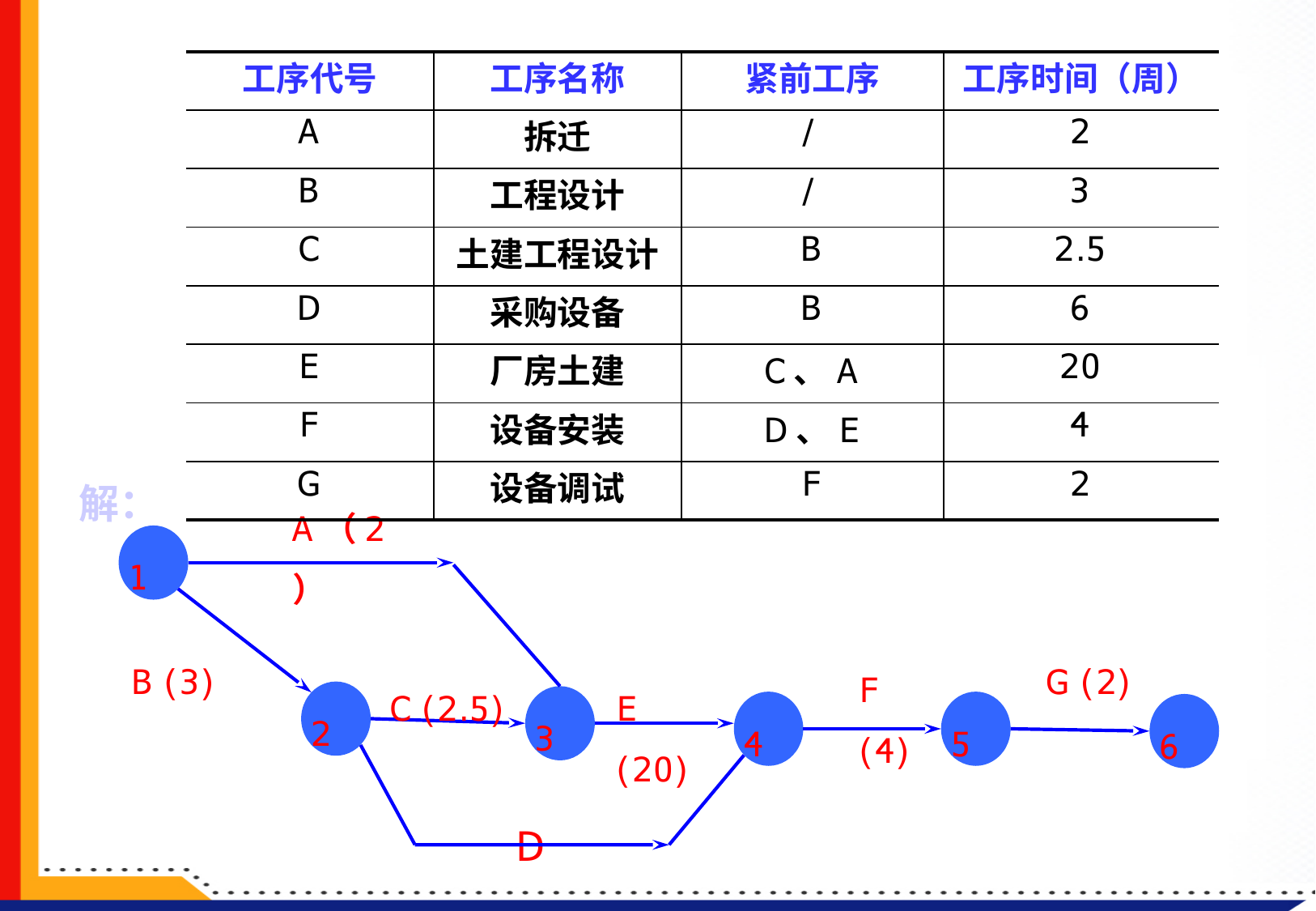

| 工序代号 | 工序名称 | 紧前工序 | 工序时间（周） |
| --- | --- | --- | --- |
| A | 拆迁 | / | 2 |
| B | 工程设计 | / | 3 |
| C | 土建工程设计 | B | 2.5 |
| D | 采购设备 | B | 6 |
| E | 厂房土建 | C、A | 20 |
| F | 设备安装 | D、E | 4 |
| G | 设备调试 | F | 2 |
解：
A（2）
1
B (3)
G (2)
F (4)
C (2.5)
E (20)
2
3
4
5
6

D (6)